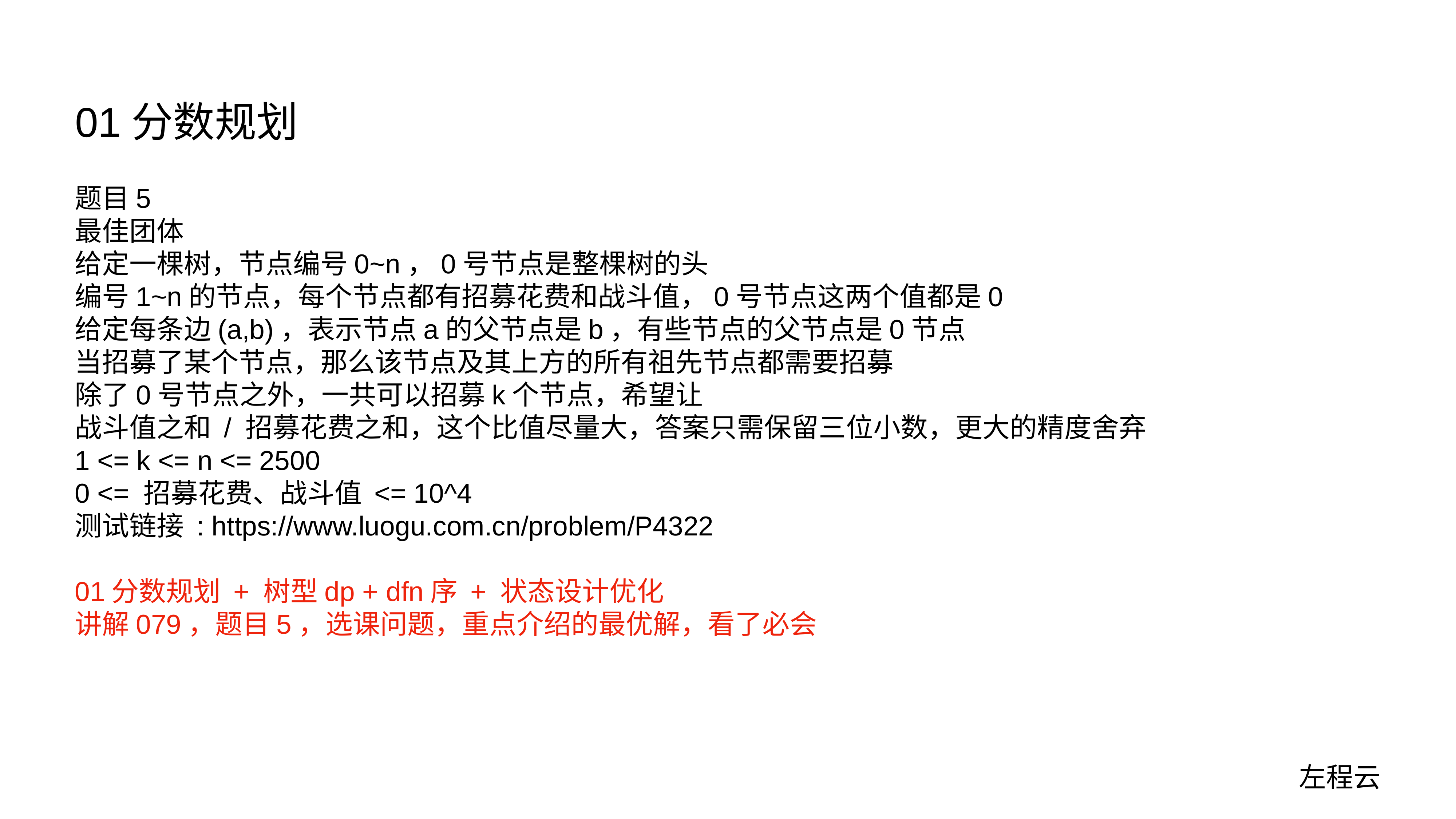

# 01分数规划
题目5
最佳团体
给定一棵树，节点编号0~n，0号节点是整棵树的头
编号1~n的节点，每个节点都有招募花费和战斗值，0号节点这两个值都是0
给定每条边(a,b)，表示节点a的父节点是b，有些节点的父节点是0节点
当招募了某个节点，那么该节点及其上方的所有祖先节点都需要招募
除了0号节点之外，一共可以招募k个节点，希望让
战斗值之和 / 招募花费之和，这个比值尽量大，答案只需保留三位小数，更大的精度舍弃
1 <= k <= n <= 2500
0 <= 招募花费、战斗值 <= 10^4
测试链接 : https://www.luogu.com.cn/problem/P4322

01分数规划 + 树型dp + dfn序 + 状态设计优化
讲解079，题目5，选课问题，重点介绍的最优解，看了必会
左程云